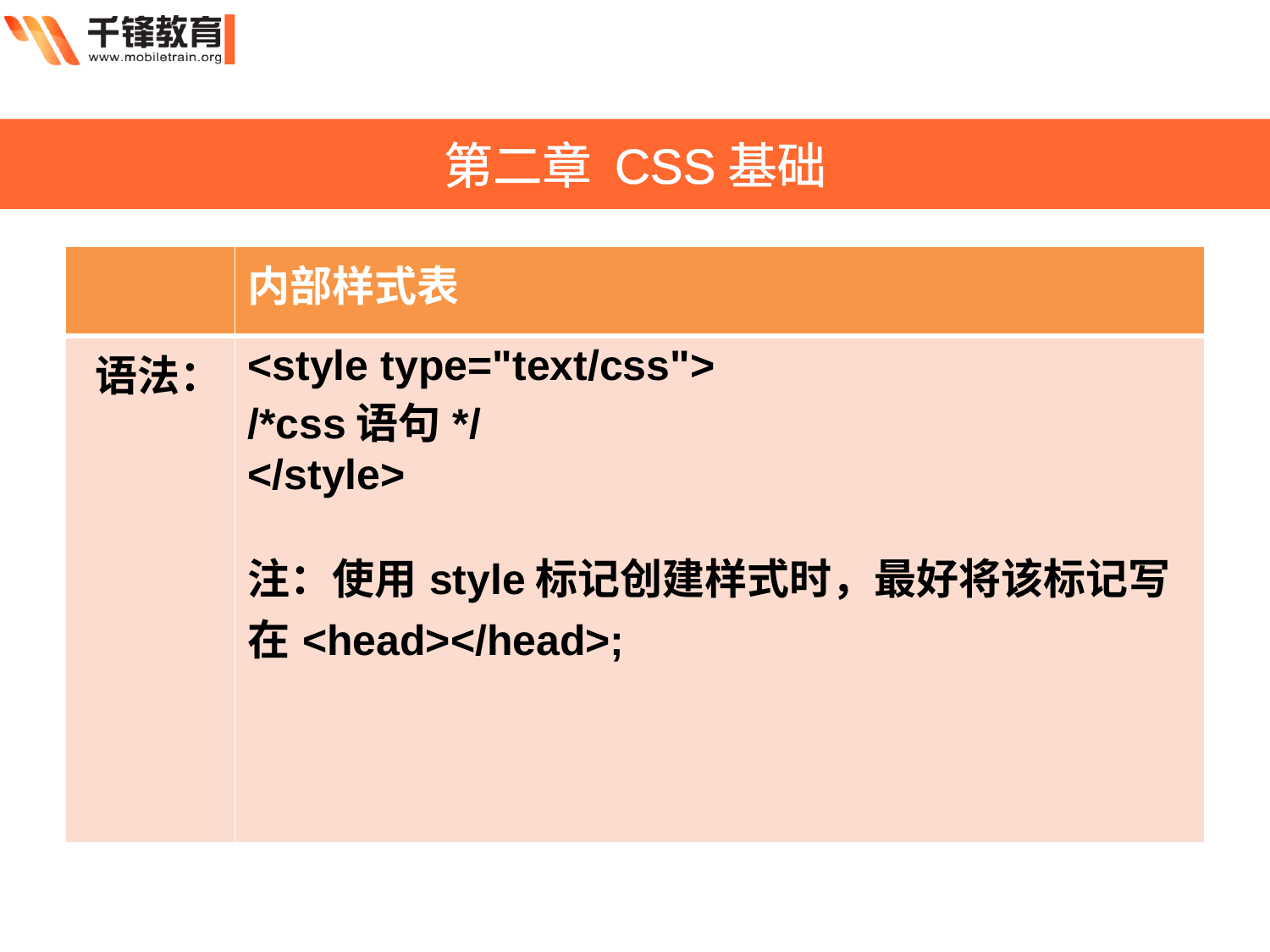

第二章 CSS基础
|  | 内部样式表 |
| --- | --- |
| 语法： | <style type="text/css"> /\*css语句\*/ </style> 注：使用style标记创建样式时，最好将该标记写在<head></head>; |